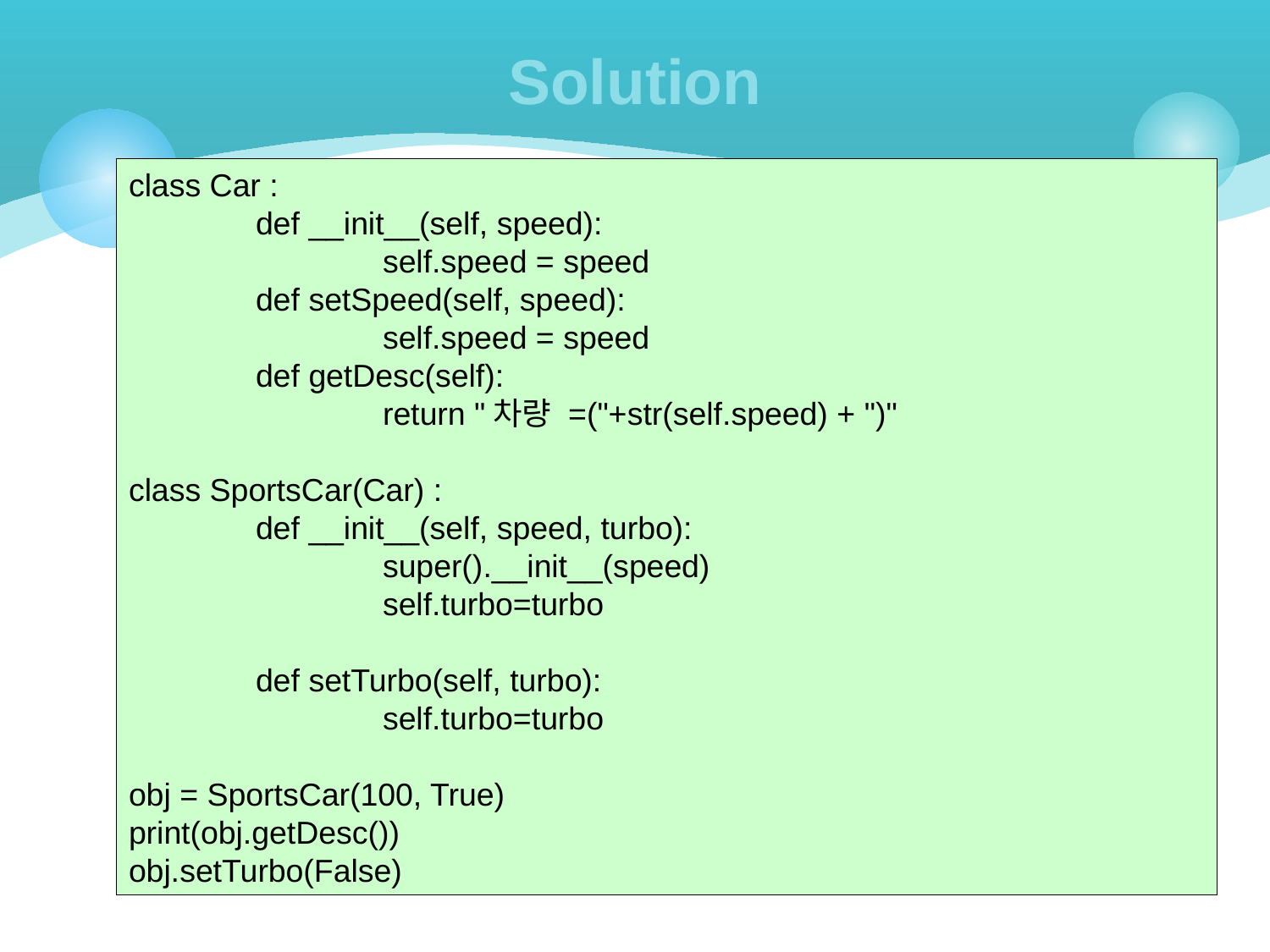

# Solution
class Car :
	def __init__(self, speed):
		self.speed = speed
	def setSpeed(self, speed):
		self.speed = speed
	def getDesc(self):
		return "차량 =("+str(self.speed) + ")"

class SportsCar(Car) :
	def __init__(self, speed, turbo):
		super().__init__(speed)
		self.turbo=turbo

	def setTurbo(self, turbo):
		self.turbo=turbo

obj = SportsCar(100, True)
print(obj.getDesc())
obj.setTurbo(False)